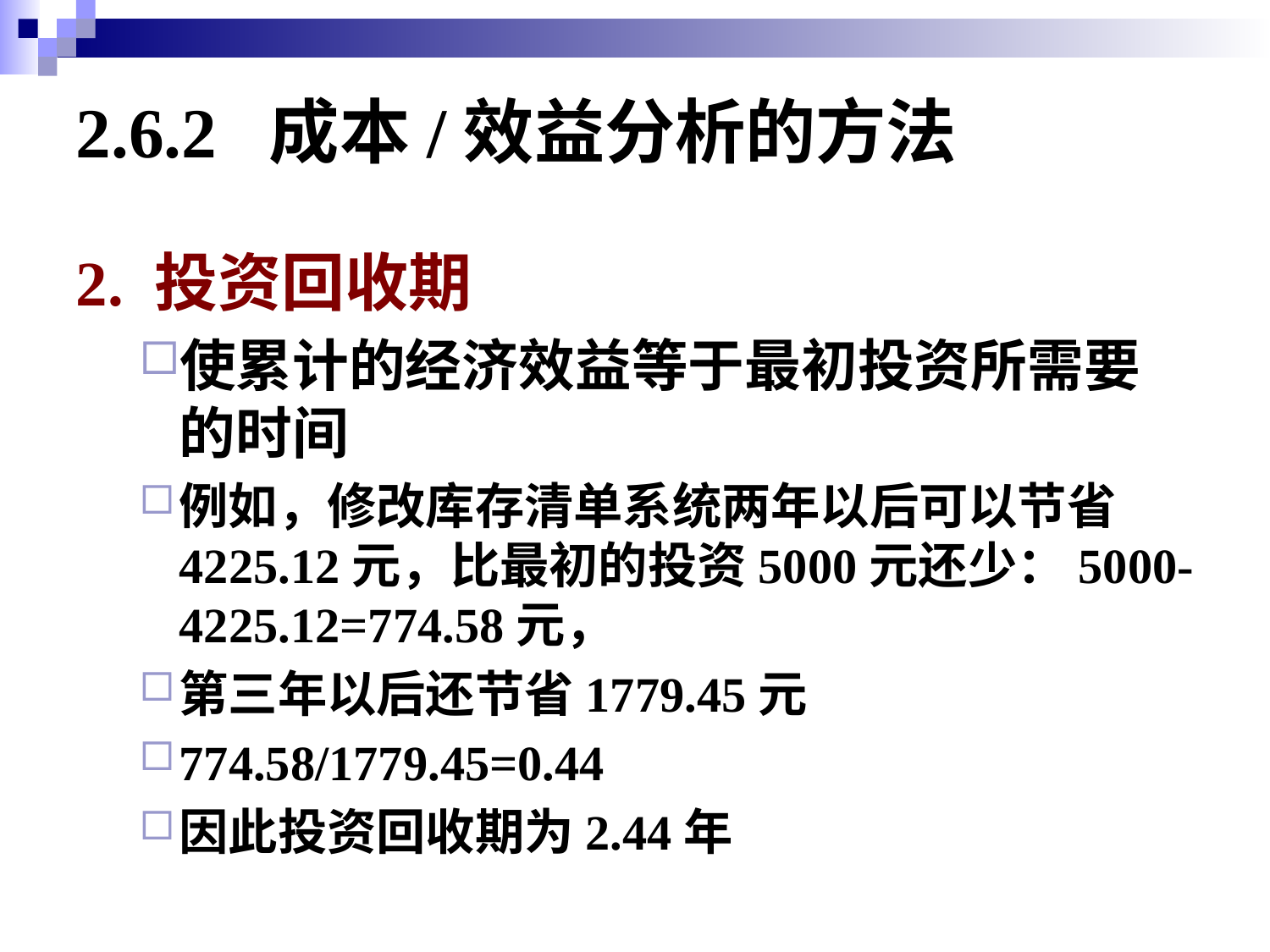

# 2.6.2  成本/效益分析的方法
2. 投资回收期
使累计的经济效益等于最初投资所需要的时间
例如，修改库存清单系统两年以后可以节省4225.12元，比最初的投资5000元还少：5000-4225.12=774.58元，
第三年以后还节省1779.45元
774.58/1779.45=0.44
因此投资回收期为2.44年